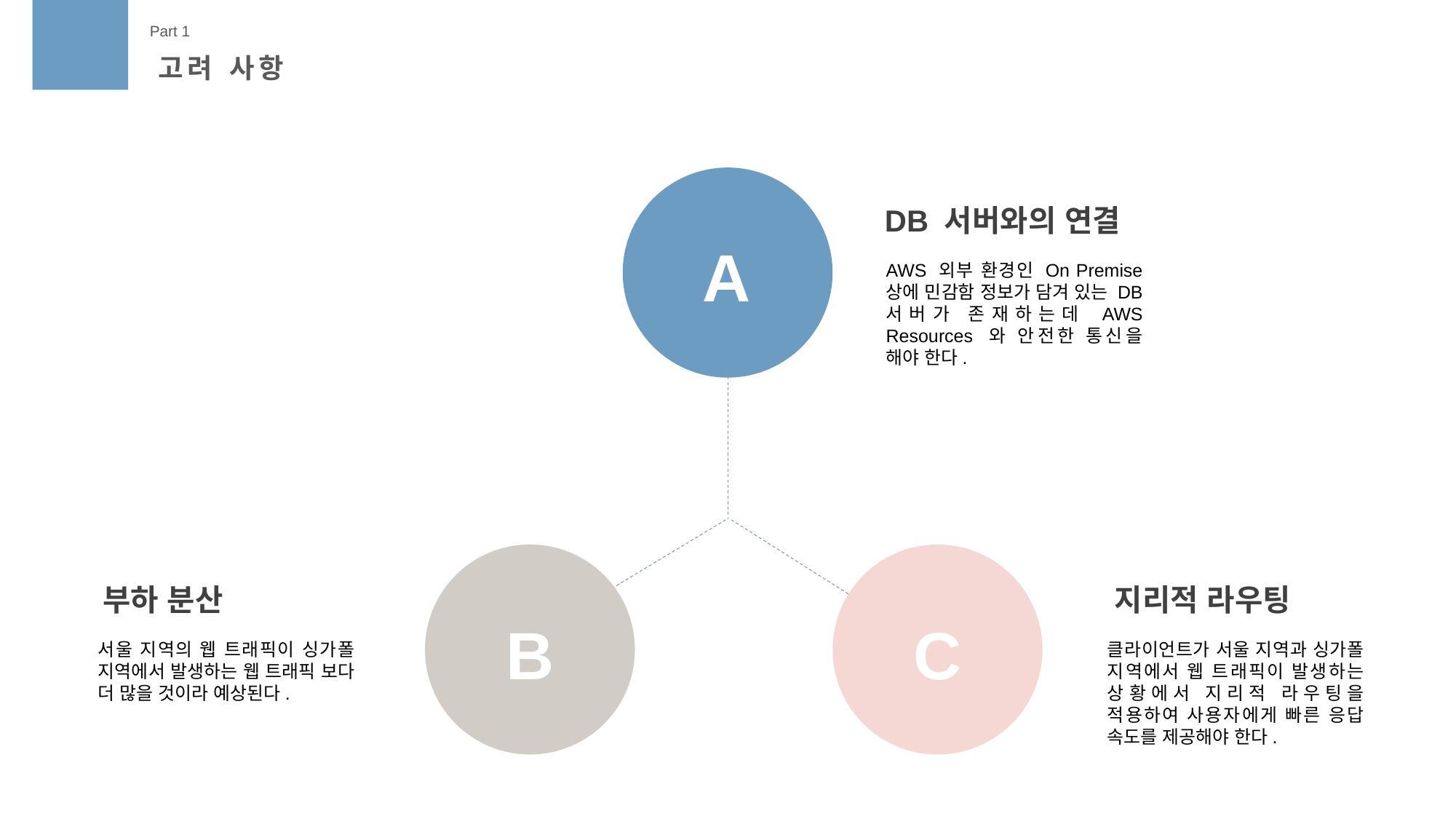

Part 1
고려 사항

DB 서버와의 연결
A
AWS 외부 환경인 On Premise 상에 민감함 정보가 담겨 있는 DB 서버가 존재하는데 AWS Resources 와 안전한 통신을 해야 한다.

부하 분산
서울 지역의 웹 트래픽이 싱가폴 지역에서 발생하는 웹 트래픽 보다 더 많을 것이라 예상된다.
지리적 라우팅
클라이언트가 서울 지역과 싱가폴 지역에서 웹 트래픽이 발생하는 상황에서 지리적 라우팅을 적용하여 사용자에게 빠른 응답 속도를 제공해야 한다.
B
C